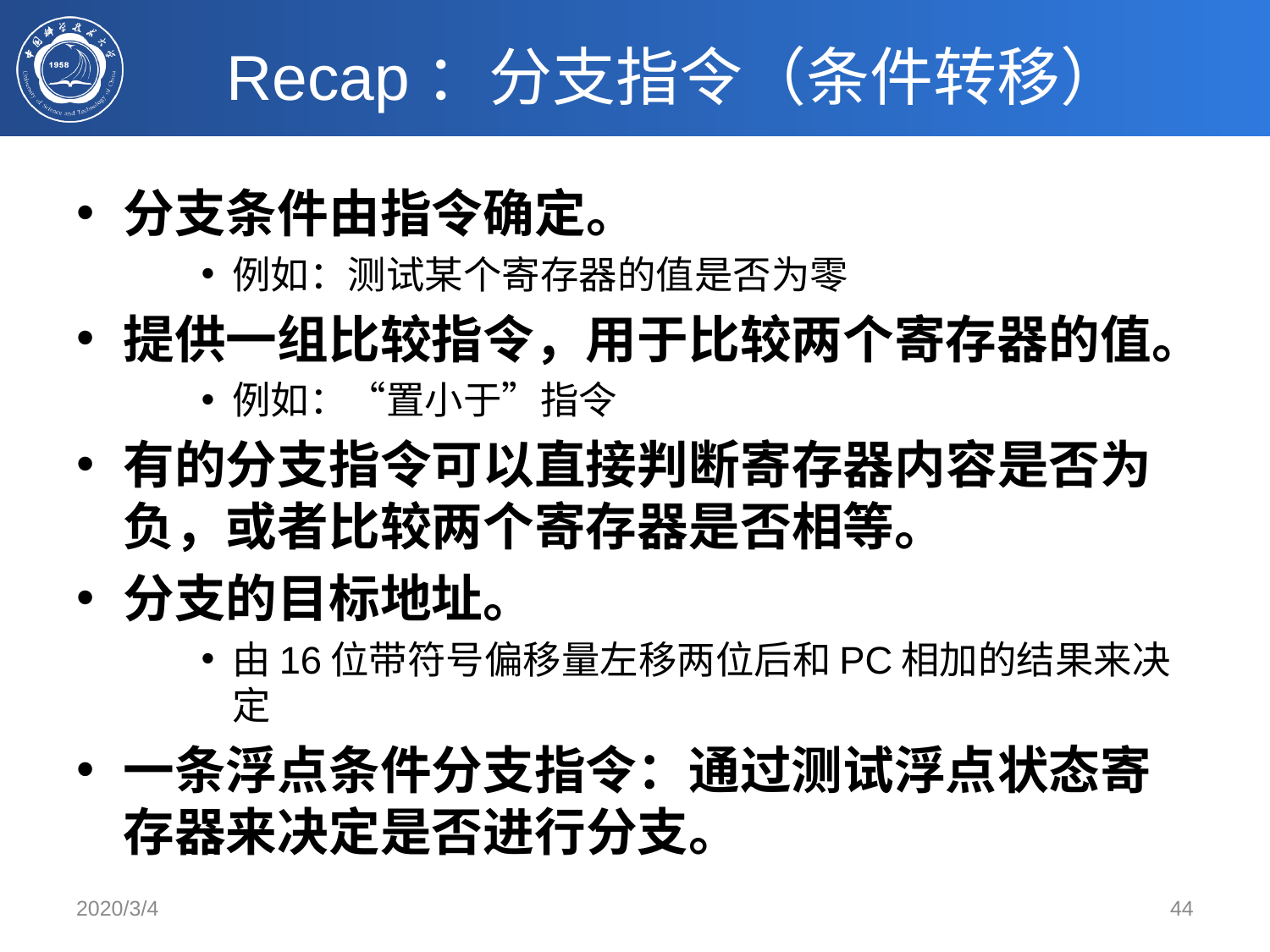

# Recap：分支指令（条件转移）
分支条件由指令确定。
例如：测试某个寄存器的值是否为零
提供一组比较指令，用于比较两个寄存器的值。
例如：“置小于”指令
有的分支指令可以直接判断寄存器内容是否为负，或者比较两个寄存器是否相等。
分支的目标地址。
由16位带符号偏移量左移两位后和PC相加的结果来决定
一条浮点条件分支指令：通过测试浮点状态寄存器来决定是否进行分支。

2020/3/4
44